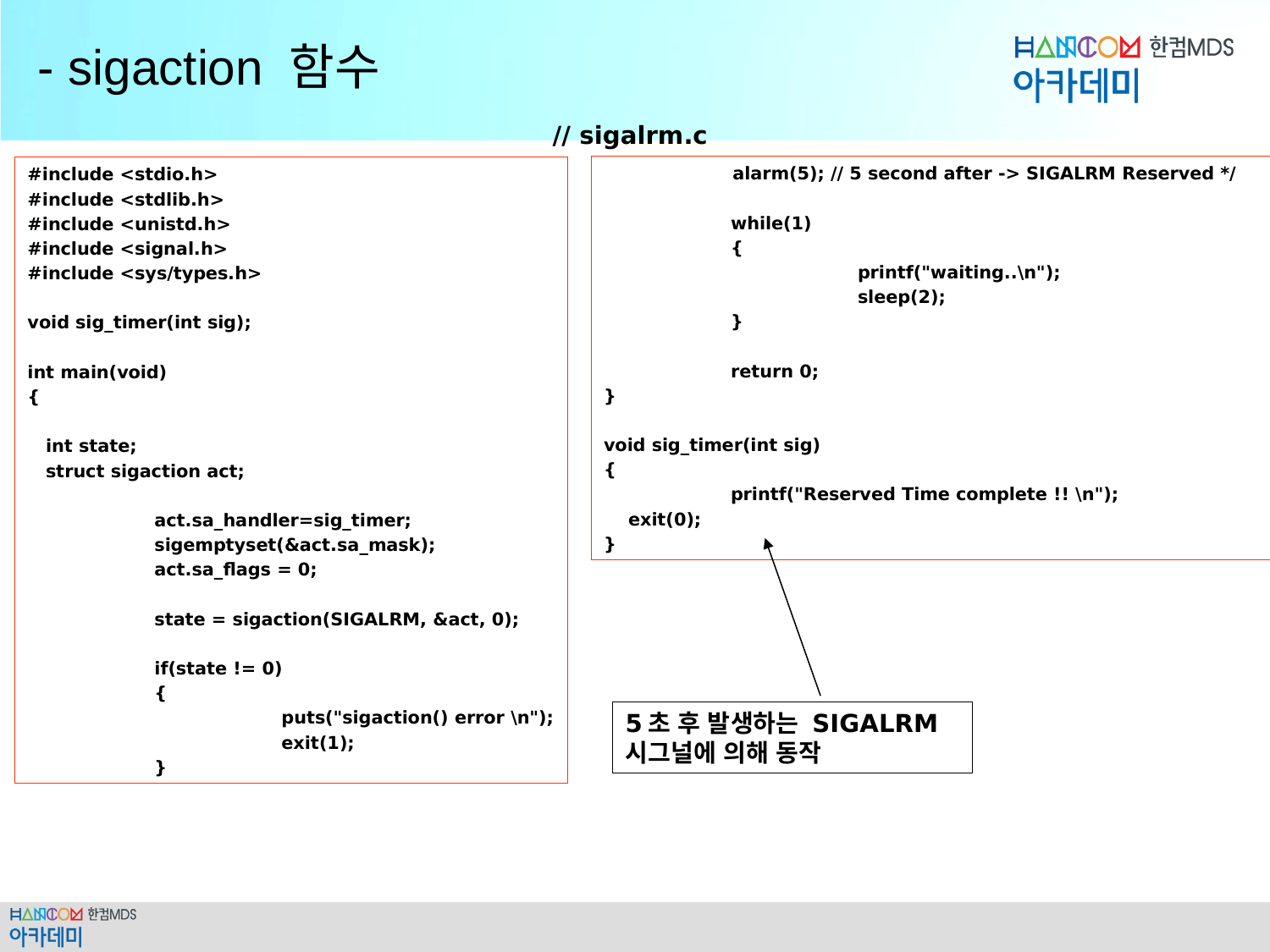

# - sigaction 함수
// sigalrm.c
                     alarm(5); // 5 second after -> SIGALRM Reserved */

	while(1)
	{
		printf("waiting..\n");
		sleep(2);
	}

	return 0;
}

void sig_timer(int sig)
{
	printf("Reserved Time complete !! \n");
    exit(0);
}
#include <stdio.h>
#include <stdlib.h>
#include <unistd.h>
#include <signal.h>
#include <sys/types.h>

void sig_timer(int sig);

int main(void)
{

   int state;
   struct sigaction act;

	act.sa_handler=sig_timer;
	sigemptyset(&act.sa_mask);
	act.sa_flags = 0;

	state = sigaction(SIGALRM, &act, 0);

	if(state != 0)
	{
		puts("sigaction() error \n");
		exit(1);
	}
5초 후 발생하는 SIGALRM 시그널에 의해 동작